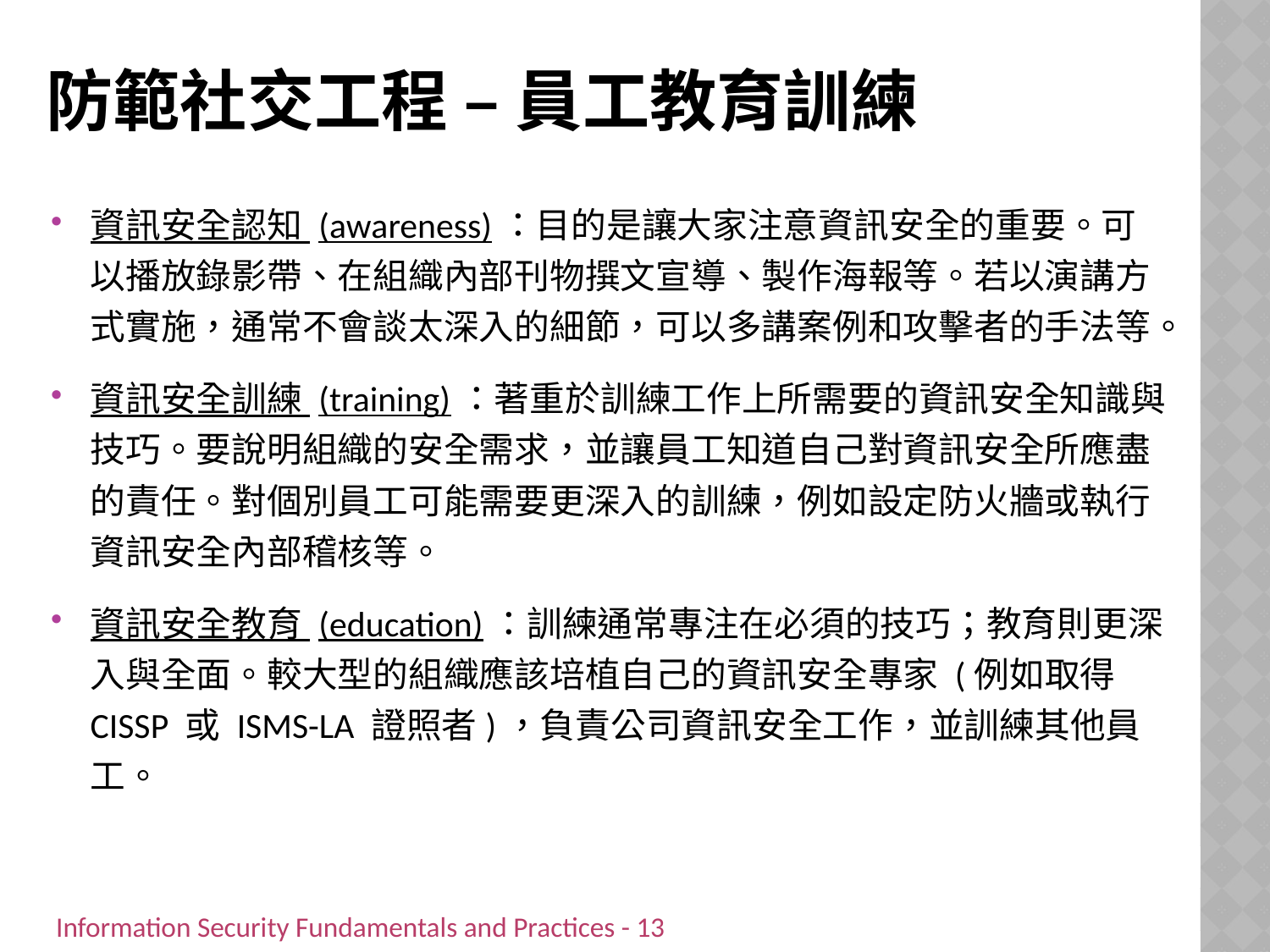

# 防範社交工程 – 員工教育訓練
資訊安全認知 (awareness)：目的是讓大家注意資訊安全的重要。可以播放錄影帶、在組織內部刊物撰文宣導、製作海報等。若以演講方式實施，通常不會談太深入的細節，可以多講案例和攻擊者的手法等。
資訊安全訓練 (training)：著重於訓練工作上所需要的資訊安全知識與技巧。要說明組織的安全需求，並讓員工知道自己對資訊安全所應盡的責任。對個別員工可能需要更深入的訓練，例如設定防火牆或執行資訊安全內部稽核等。
資訊安全教育 (education)：訓練通常專注在必須的技巧；教育則更深入與全面。較大型的組織應該培植自己的資訊安全專家 (例如取得CISSP 或 ISMS-LA 證照者)，負責公司資訊安全工作，並訓練其他員工。